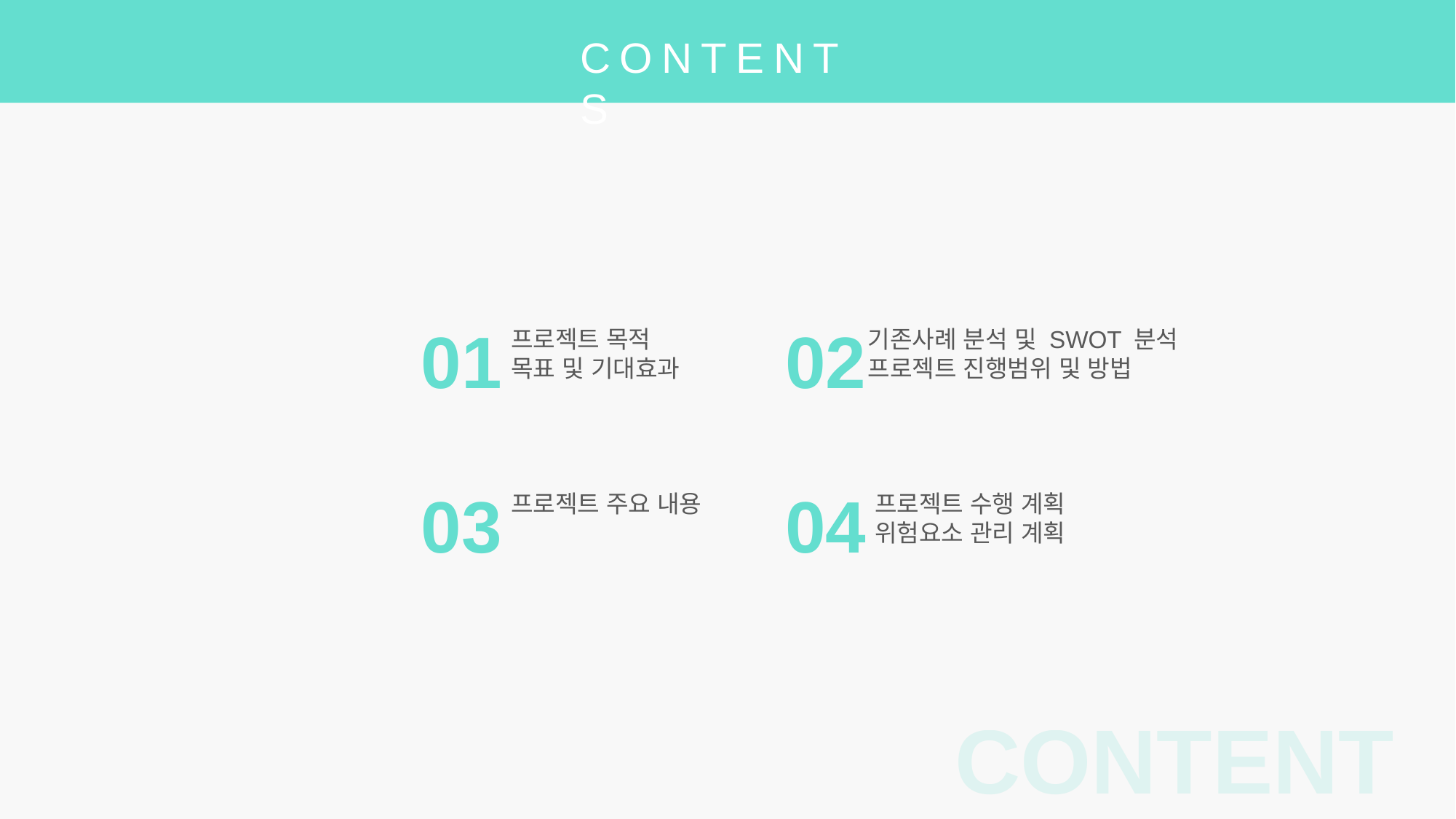

CONTENTS
01
프로젝트 목적
목표 및 기대효과
02
기존사례 분석 및 SWOT 분석
프로젝트 진행범위 및 방법
03
프로젝트 주요 내용
04
프로젝트 수행 계획
위험요소 관리 계획
CONTENTS